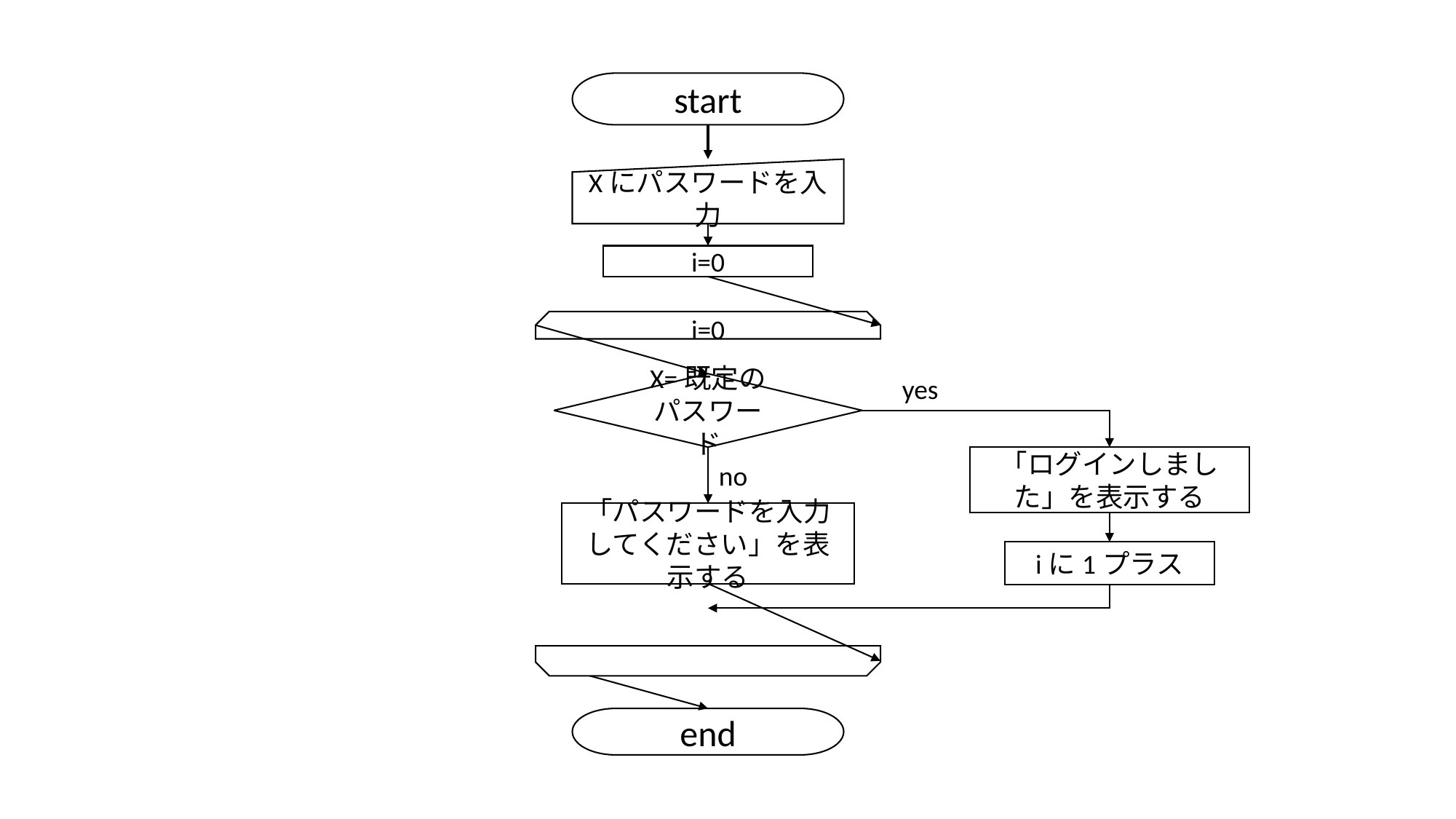

start
Xにパスワードを入力
i=0
i=0
yes
X=既定のパスワード
「ログインしました」を表示する
no
「パスワードを入力してください」を表示する
iに1プラス

end